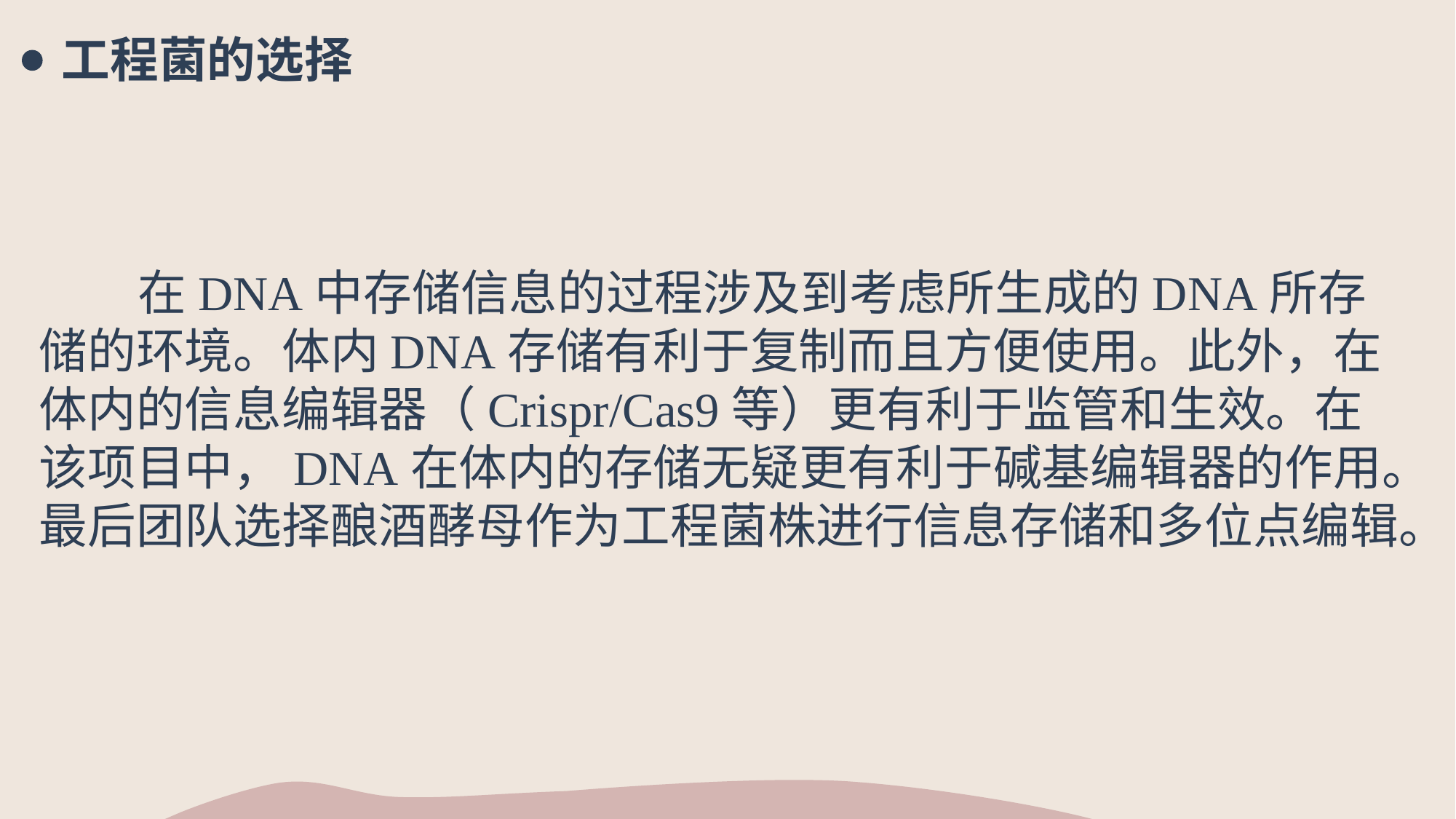

工程菌的选择

        在DNA中存储信息的过程涉及到考虑所生成的DNA所存储的环境。体内DNA存储有利于复制而且方便使用。此外，在体内的信息编辑器（Crispr/Cas9等）更有利于监管和生效。在该项目中，DNA在体内的存储无疑更有利于碱基编辑器的作用。最后团队选择酿酒酵母作为工程菌株进行信息存储和多位点编辑。